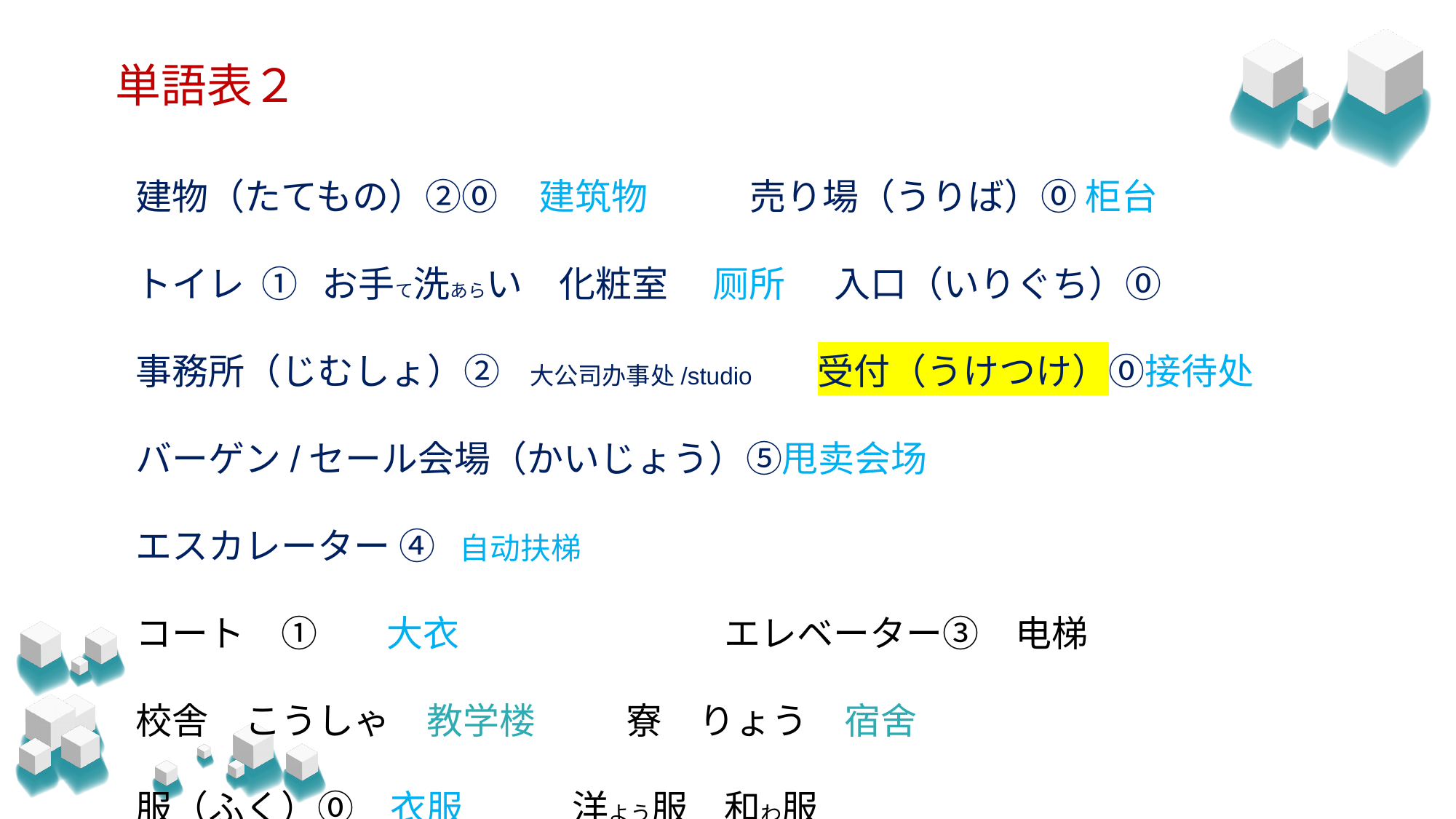

# 単語表２
建物（たてもの）②⓪     建筑物      　  売り場（うりば）⓪ 柜台
トイレ  ①   お手て洗あらい　化粧室　 厕所      入口（いりぐち）⓪
事務所（じむしょ）②    大公司办事处/studio  　受付（うけつけ）⓪接待处
バーゲン/セール会場（かいじょう）⑤甩卖会场
エスカレーター ④   自动扶梯
コート　①　    大衣 　　　                  エレベーター③　电梯
校舎　こうしゃ　教学楼           寮　りょう　宿舍
服（ふく）⓪　衣服　　　洋よう服　和わ服